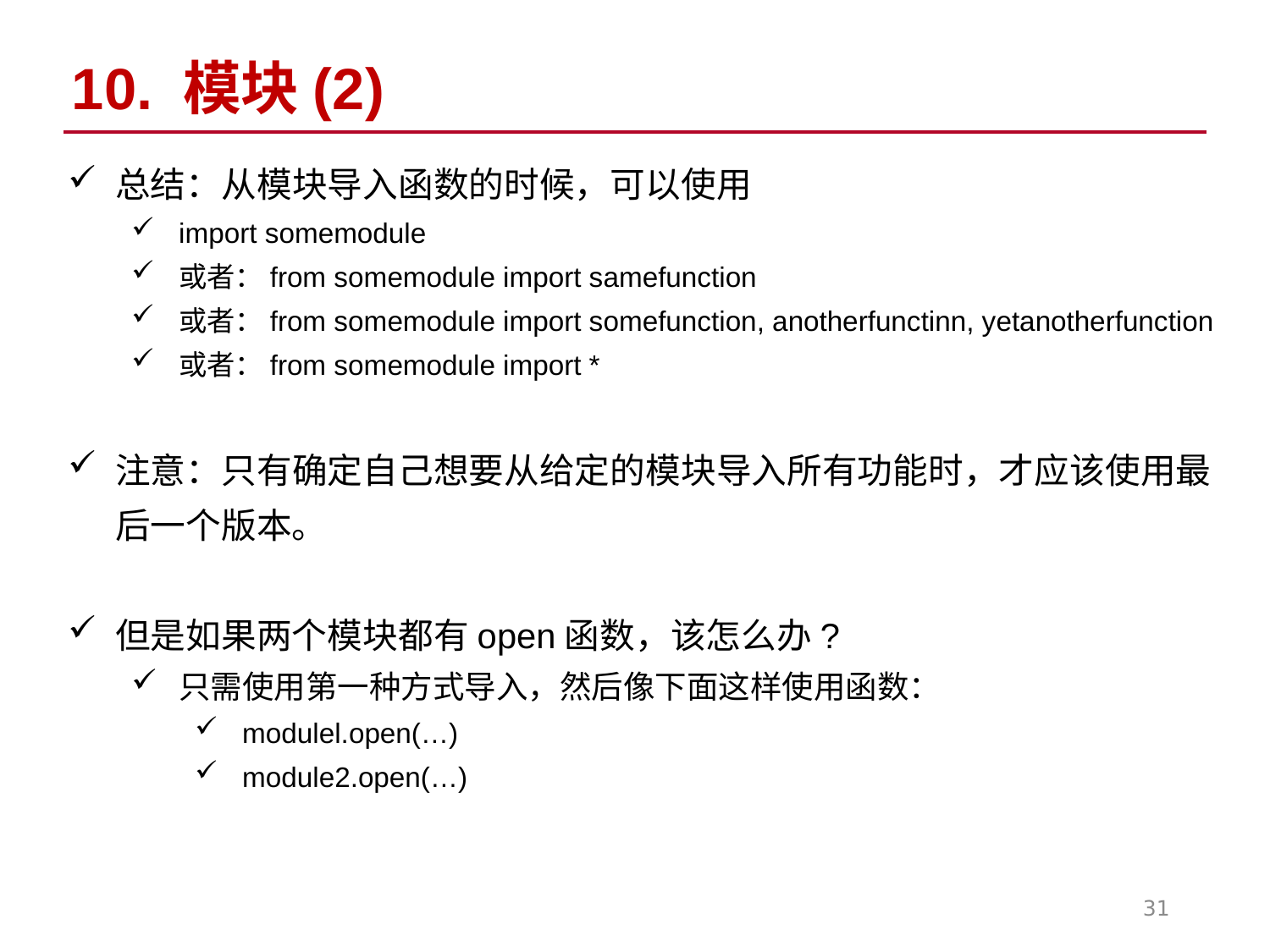

10. 模块(2)
总结：从模块导入函数的时候，可以使用
import somemodule
或者：from somemodule import samefunction
或者：from somemodule import somefunction, anotherfunctinn, yetanotherfunction
或者：from somemodule import *

注意：只有确定自己想要从给定的模块导入所有功能时，才应该使用最后一个版本。

但是如果两个模块都有open函数，该怎么办?
只需使用第一种方式导入，然后像下面这样使用函数：
modulel.open(…)
module2.open(…)
31